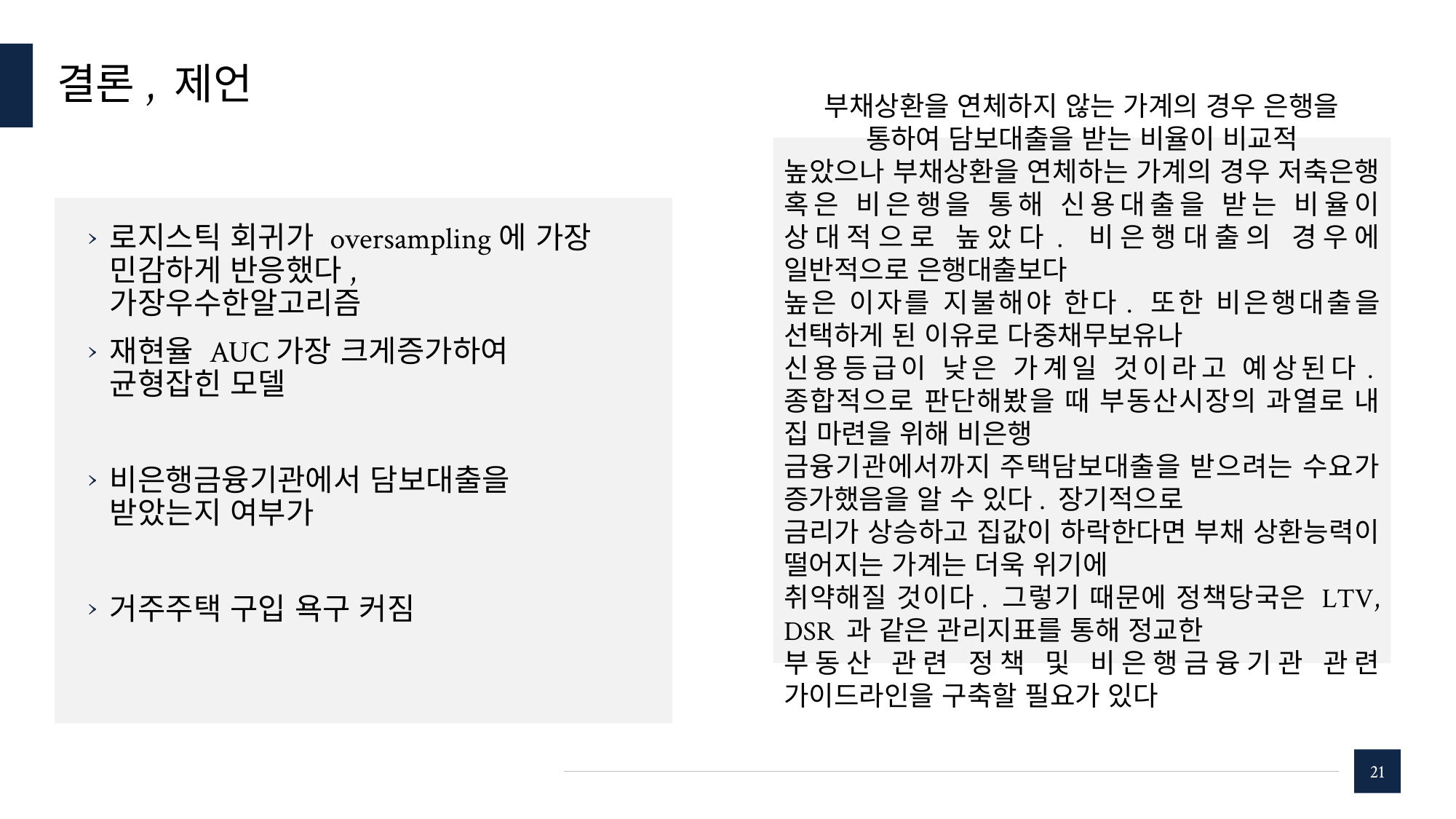

# 결론, 제언
부채상환을 연체하지 않는 가계의 경우 은행을 통하여 담보대출을 받는 비율이 비교적
높았으나 부채상환을 연체하는 가계의 경우 저축은행 혹은 비은행을 통해 신용대출을 받는 비율이 상대적으로 높았다. 비은행대출의 경우에 일반적으로 은행대출보다
높은 이자를 지불해야 한다. 또한 비은행대출을 선택하게 된 이유로 다중채무보유나
신용등급이 낮은 가계일 것이라고 예상된다.종합적으로 판단해봤을 때 부동산시장의 과열로 내 집 마련을 위해 비은행
금융기관에서까지 주택담보대출을 받으려는 수요가 증가했음을 알 수 있다. 장기적으로
금리가 상승하고 집값이 하락한다면 부채 상환능력이 떨어지는 가계는 더욱 위기에
취약해질 것이다. 그렇기 때문에 정책당국은 LTV, DSR 과 같은 관리지표를 통해 정교한
부동산 관련 정책 및 비은행금융기관 관련 가이드라인을 구축할 필요가 있다

로지스틱 회귀가 oversampling에 가장 민감하게 반응했다, 가장우수한알고리즘
재현율 AUC가장 크게증가하여 균형잡힌 모델

비은행금융기관에서 담보대출을 받았는지 여부가

거주주택 구입 욕구 커짐

21